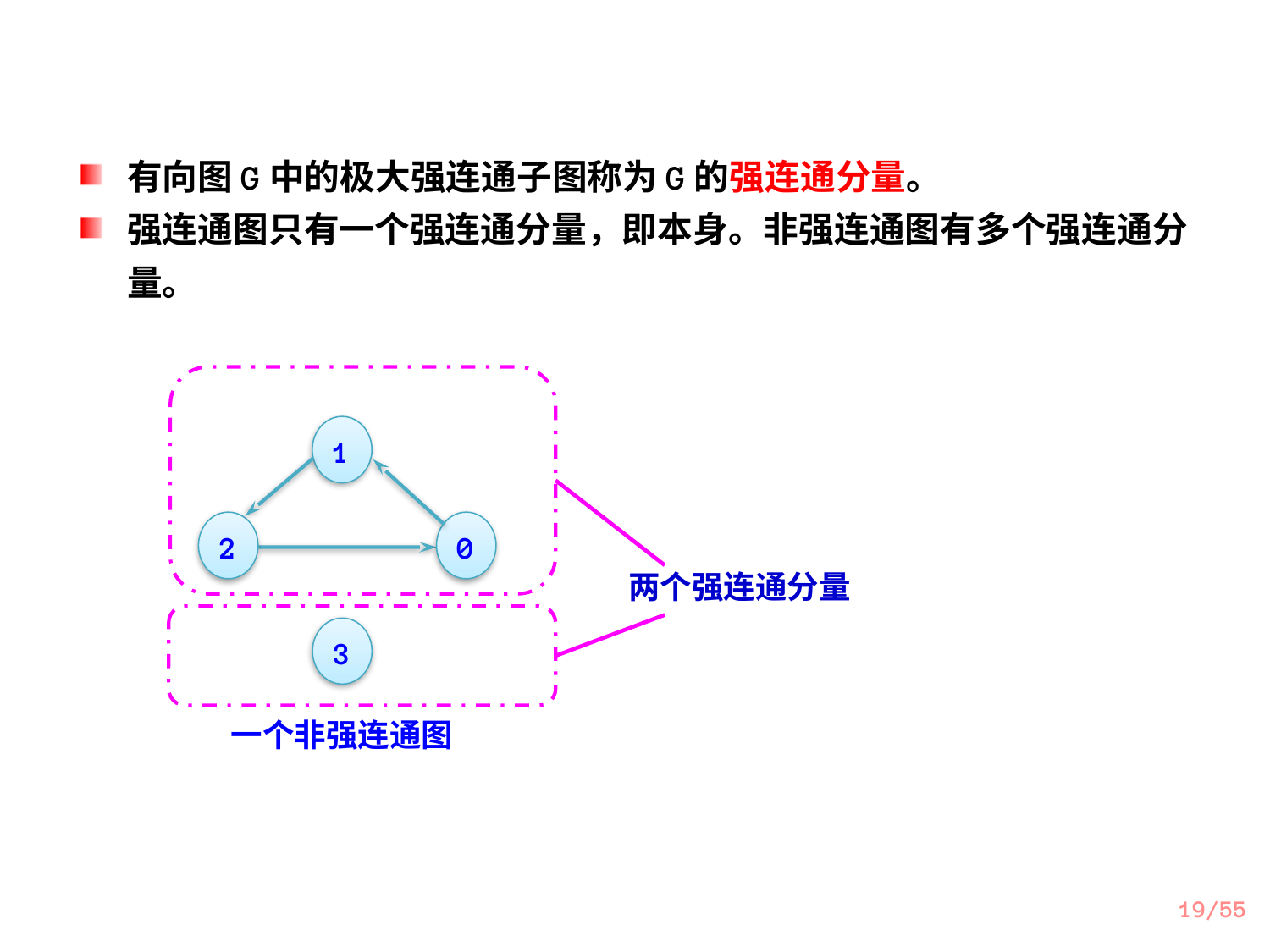

有向图G中的极大强连通子图称为G的强连通分量。
强连通图只有一个强连通分量，即本身。非强连通图有多个强连通分量。

两个强连通分量

1

2
0

3
一个非强连通图
19/55